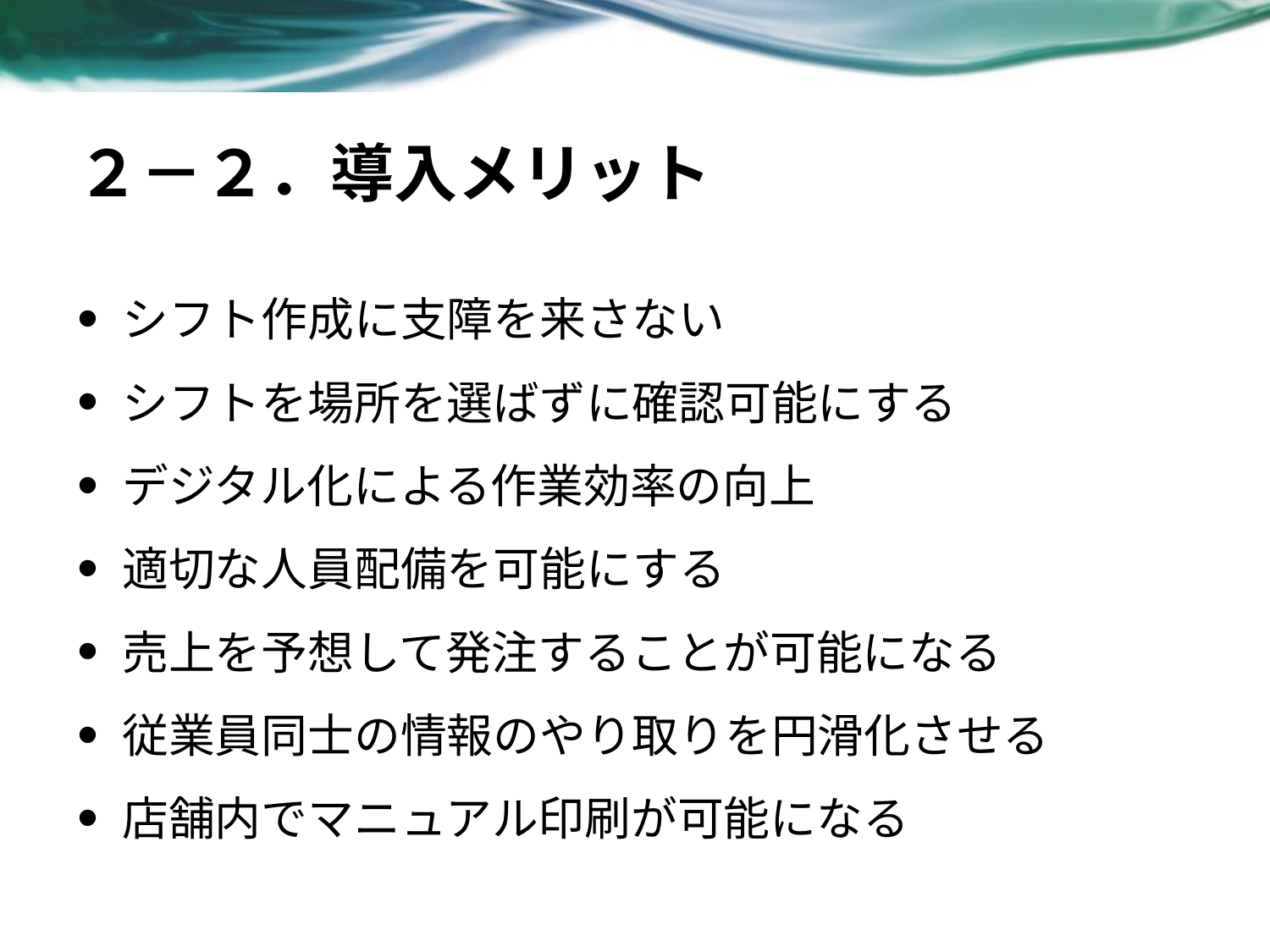

# ２－２．導入メリット
シフト作成に支障を来さない
シフトを場所を選ばずに確認可能にする
デジタル化による作業効率の向上
適切な人員配備を可能にする
売上を予想して発注することが可能になる
従業員同士の情報のやり取りを円滑化させる
店舗内でマニュアル印刷が可能になる